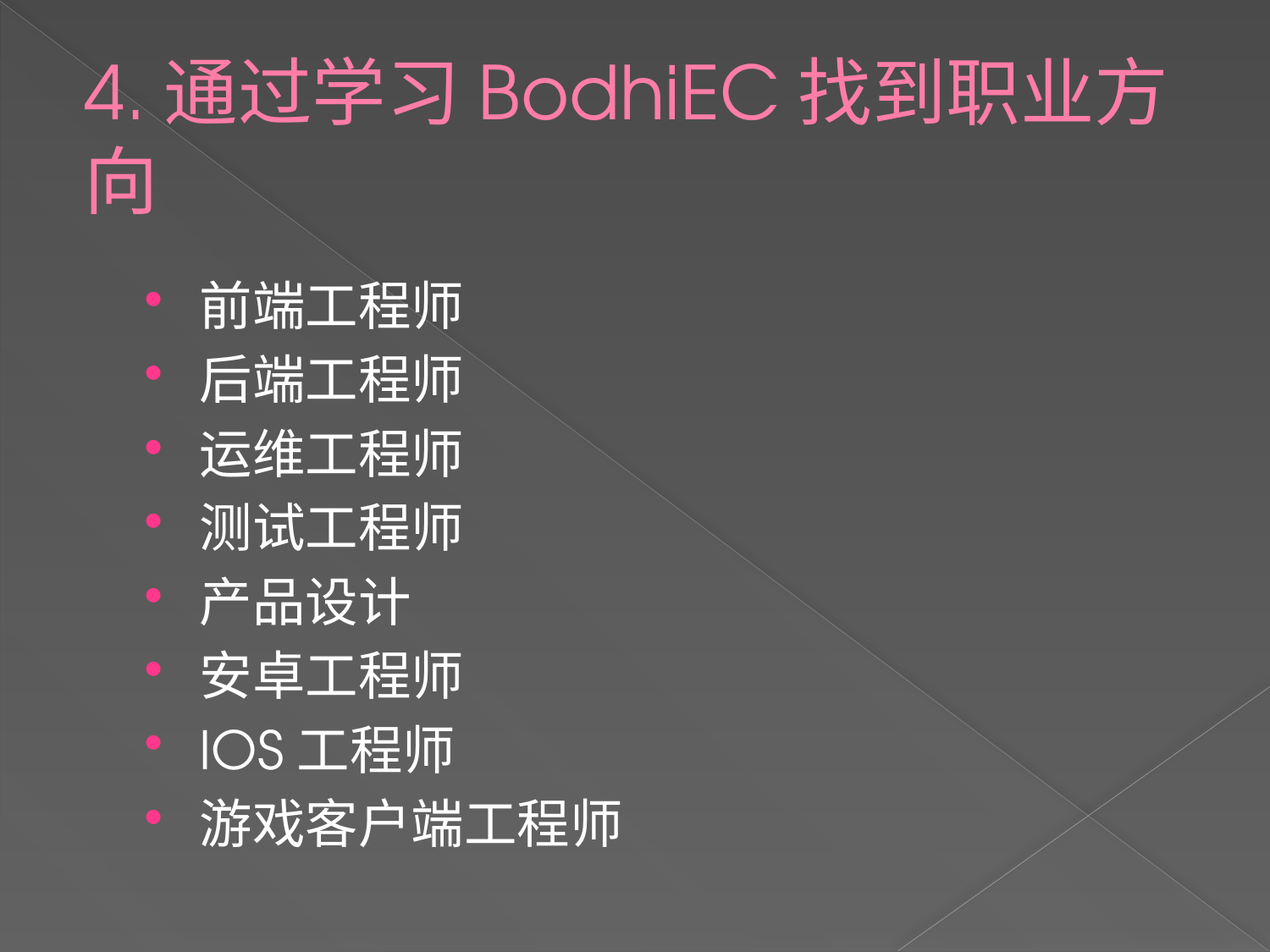

# 4.通过学习BodhiEC找到职业方向
前端工程师
后端工程师
运维工程师
测试工程师
产品设计
安卓工程师
IOS工程师
游戏客户端工程师